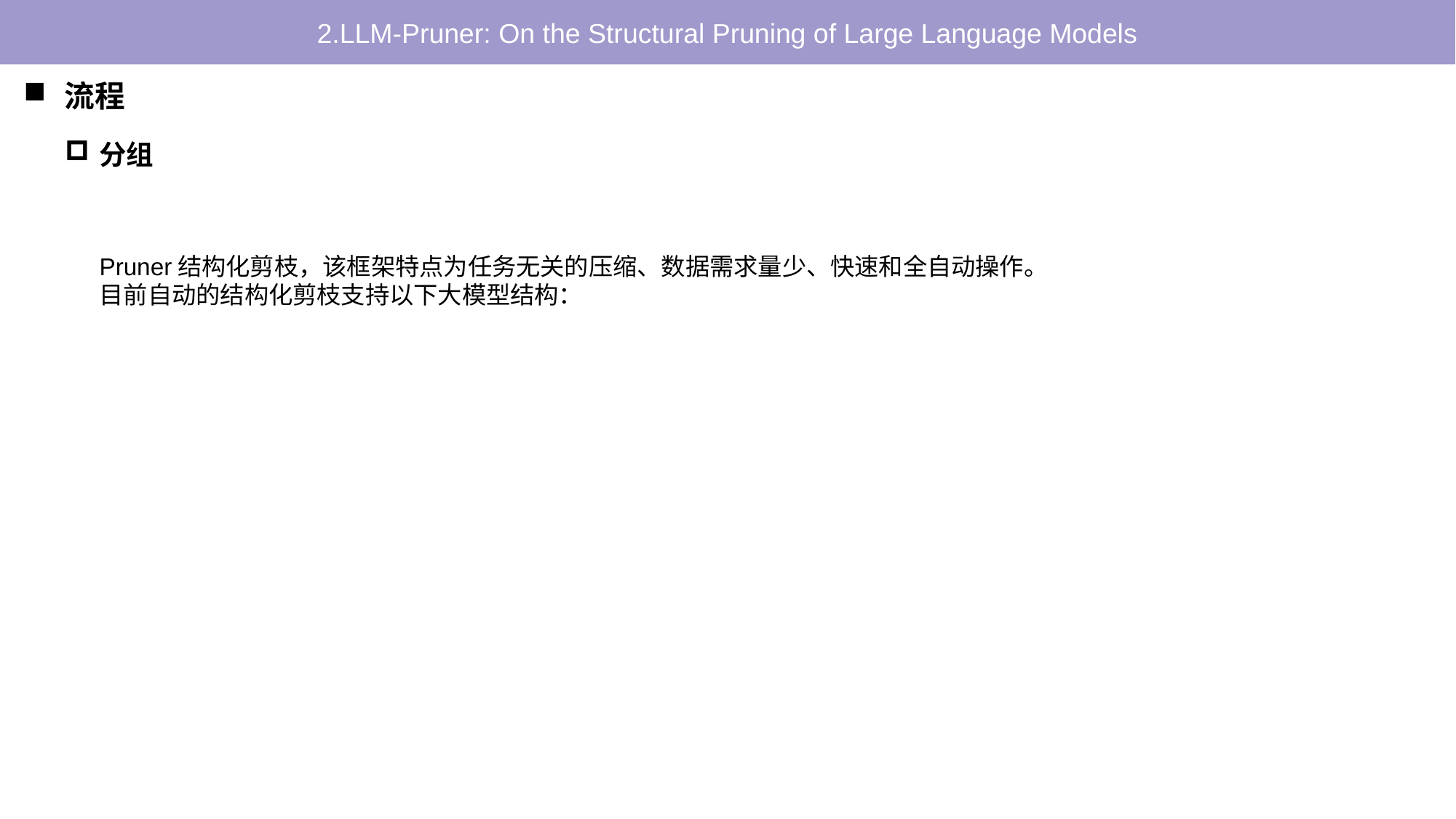

2.LLM-Pruner: On the Structural Pruning of Large Language Models
流程
分组

Pruner结构化剪枝，该框架特点为任务无关的压缩、数据需求量少、快速和全自动操作。
目前自动的结构化剪枝支持以下大模型结构：